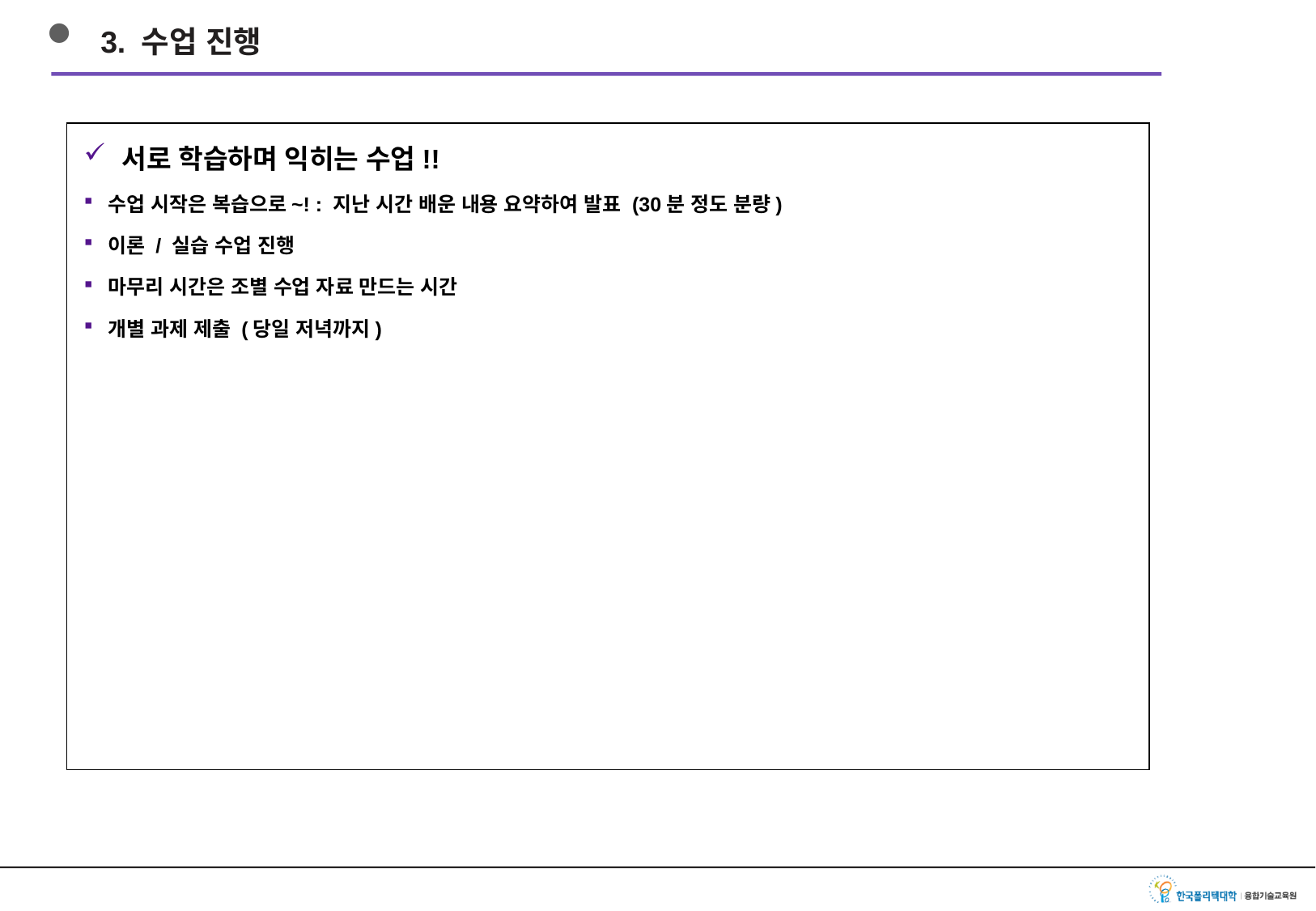

3. 수업 진행
서로 학습하며 익히는 수업!!
수업 시작은 복습으로~! : 지난 시간 배운 내용 요약하여 발표 (30분 정도 분량)
이론 / 실습 수업 진행
마무리 시간은 조별 수업 자료 만드는 시간
개별 과제 제출 (당일 저녁까지)